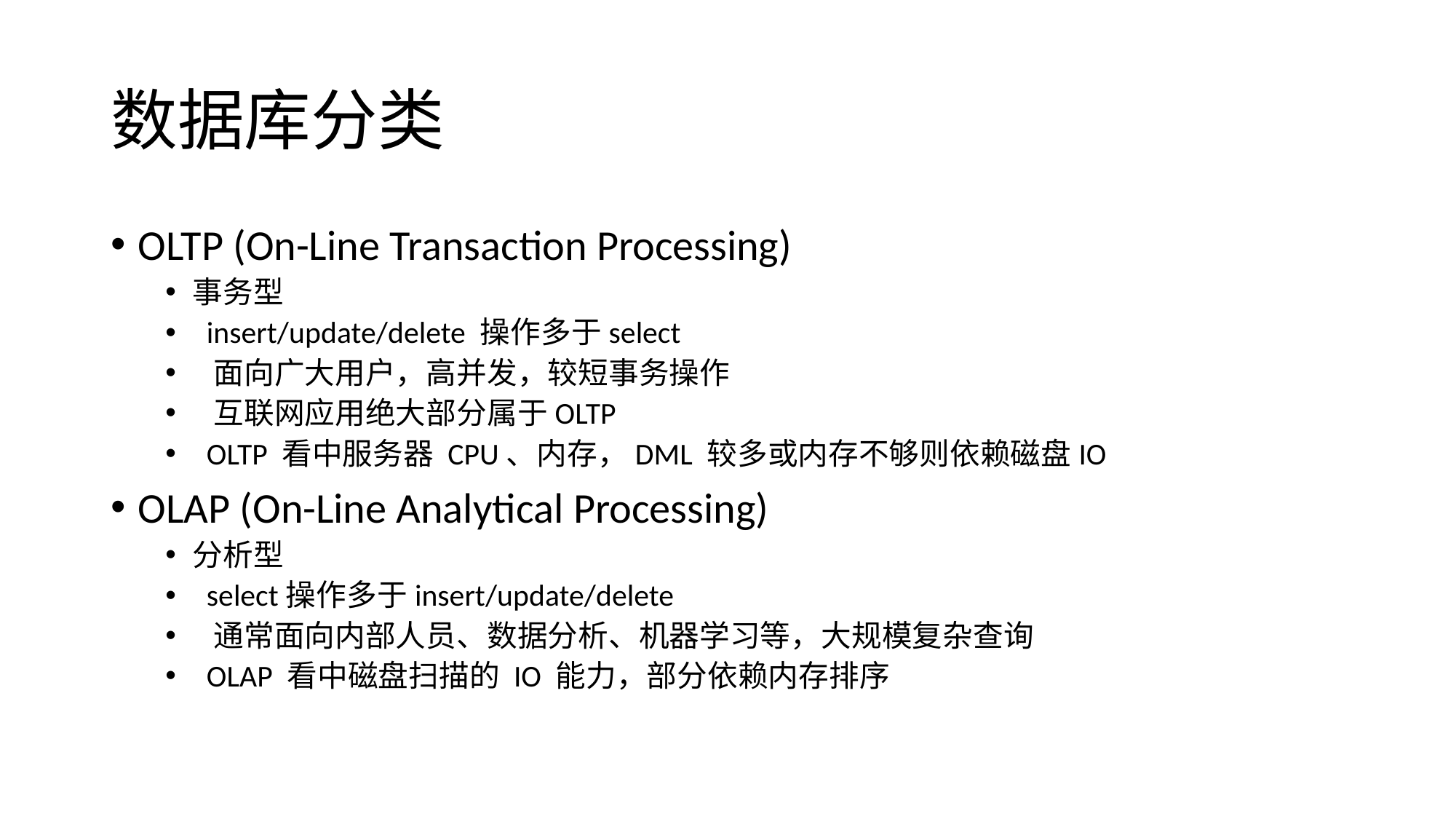

# 数据库分类
OLTP (On-Line Transaction Processing)
事务型
  insert/update/delete 操作多于select
  面向广大用户，高并发，较短事务操作
  互联网应用绝大部分属于OLTP
  OLTP 看中服务器 CPU、内存，DML 较多或内存不够则依赖磁盘IO
OLAP (On-Line Analytical Processing)
分析型
  select操作多于insert/update/delete
  通常面向内部人员、数据分析、机器学习等，大规模复杂查询
  OLAP 看中磁盘扫描的 IO 能力，部分依赖内存排序